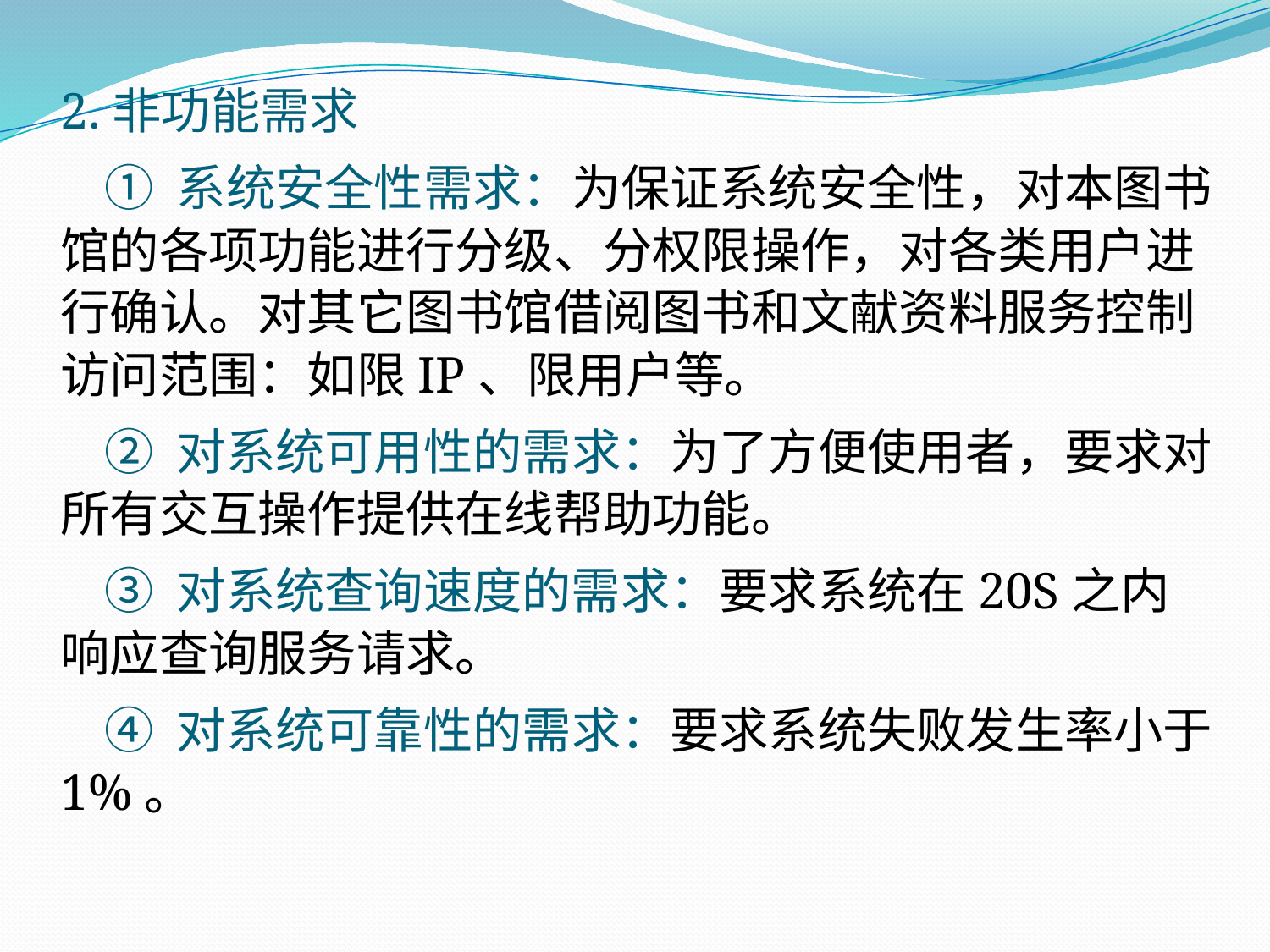

2.非功能需求
    ① 系统安全性需求：为保证系统安全性，对本图书馆的各项功能进行分级、分权限操作，对各类用户进行确认。对其它图书馆借阅图书和文献资料服务控制访问范围：如限IP、限用户等。
    ② 对系统可用性的需求：为了方便使用者，要求对所有交互操作提供在线帮助功能。
    ③ 对系统查询速度的需求：要求系统在20S之内响应查询服务请求。
    ④ 对系统可靠性的需求：要求系统失败发生率小于1%。